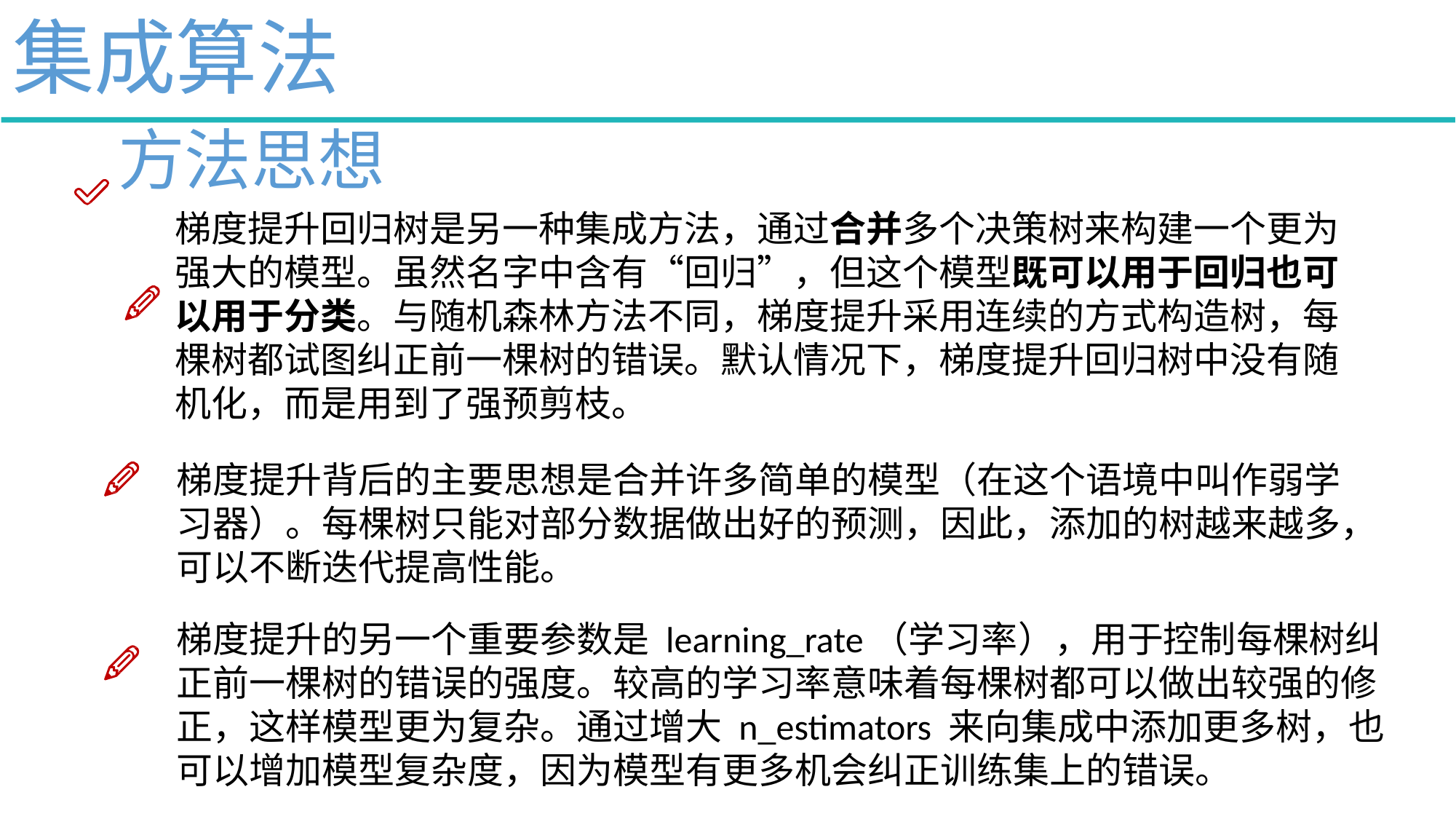

集成算法
# 方法思想
梯度提升回归树是另一种集成方法，通过合并多个决策树来构建一个更为强大的模型。虽然名字中含有“回归”，但这个模型既可以用于回归也可以用于分类。与随机森林方法不同，梯度提升采用连续的方式构造树，每棵树都试图纠正前一棵树的错误。默认情况下，梯度提升回归树中没有随机化，而是用到了强预剪枝。

梯度提升背后的主要思想是合并许多简单的模型（在这个语境中叫作弱学习器）。每棵树只能对部分数据做出好的预测，因此，添加的树越来越多，可以不断迭代提高性能。

梯度提升的另一个重要参数是 learning_rate（学习率），用于控制每棵树纠正前一棵树的错误的强度。较高的学习率意味着每棵树都可以做出较强的修正，这样模型更为复杂。通过增大 n_estimators 来向集成中添加更多树，也可以增加模型复杂度，因为模型有更多机会纠正训练集上的错误。